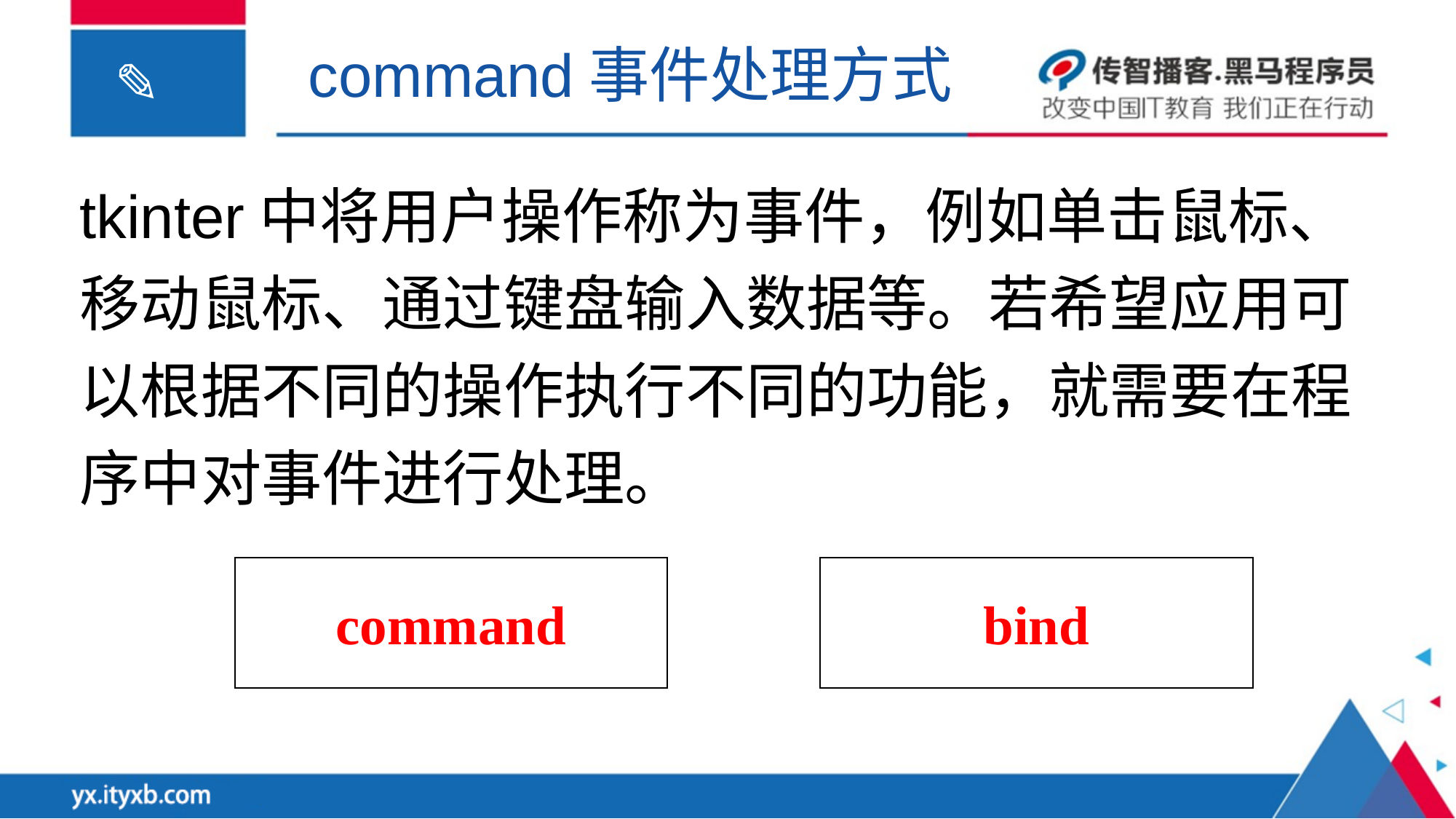

command事件处理方式
tkinter中将用户操作称为事件，例如单击鼠标、移动鼠标、通过键盘输入数据等。若希望应用可以根据不同的操作执行不同的功能，就需要在程序中对事件进行处理。
command
bind